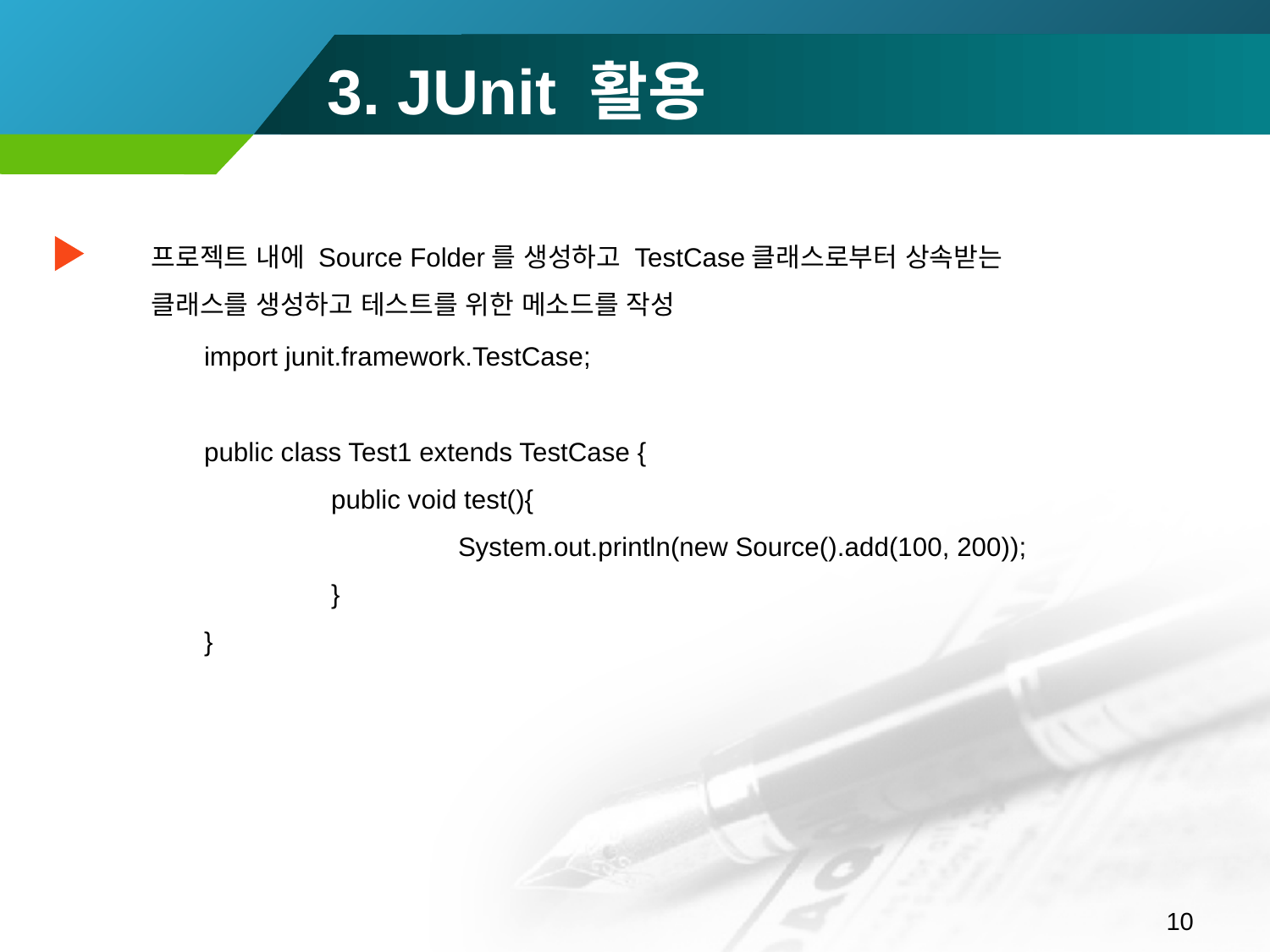

3. JUnit 활용
프로젝트 내에 Source Folder를 생성하고 TestCase클래스로부터 상속받는 클래스를 생성하고 테스트를 위한 메소드를 작성

import junit.framework.TestCase;

public class Test1 extends TestCase {
	public void test(){
		System.out.println(new Source().add(100, 200));
	}
}
10